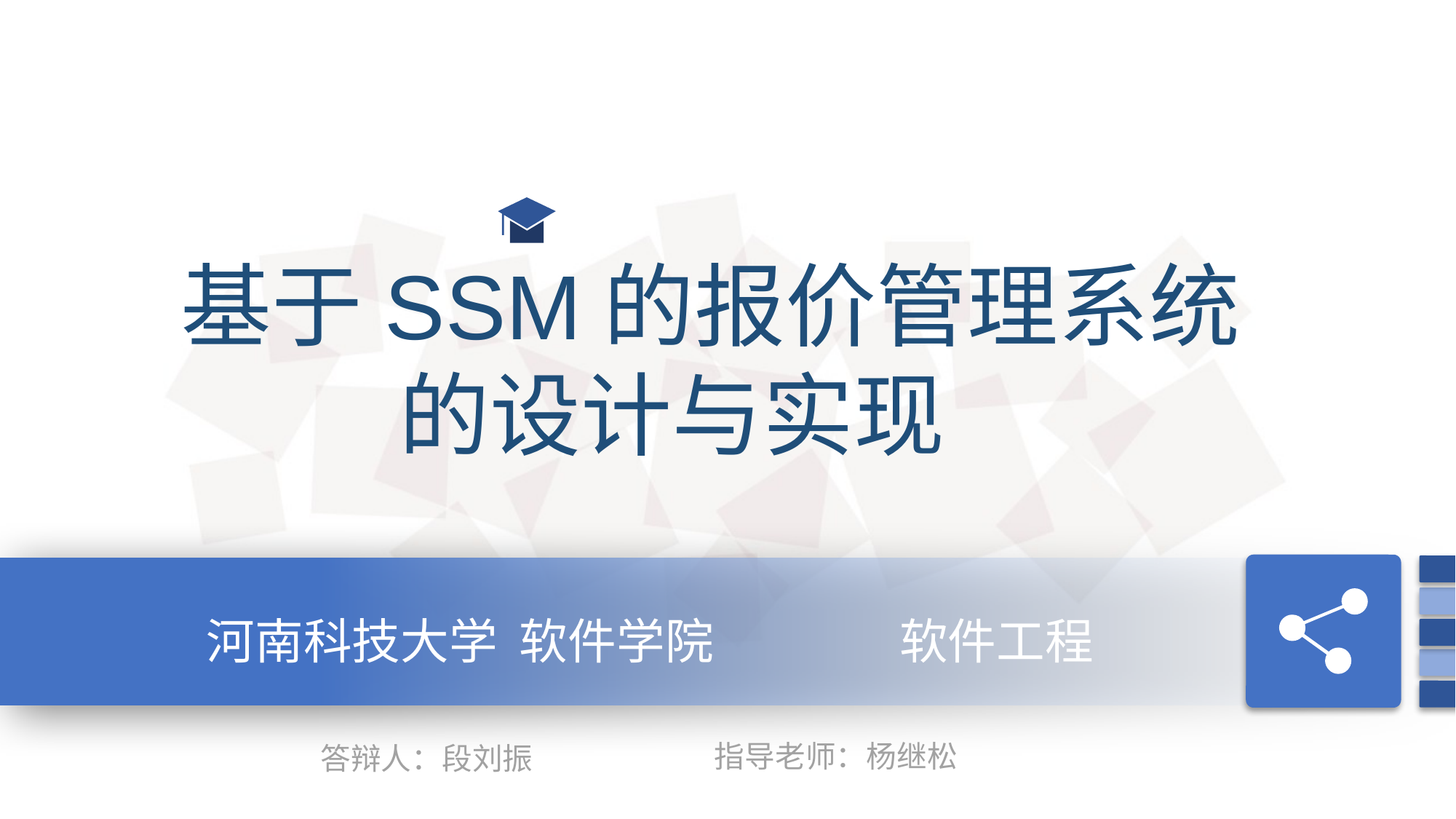

基于SSM的报价管理系统
			的设计与实现

河南科技大学  软件学院                 软件工程

   指导老师：杨继松
答辩人：段刘振